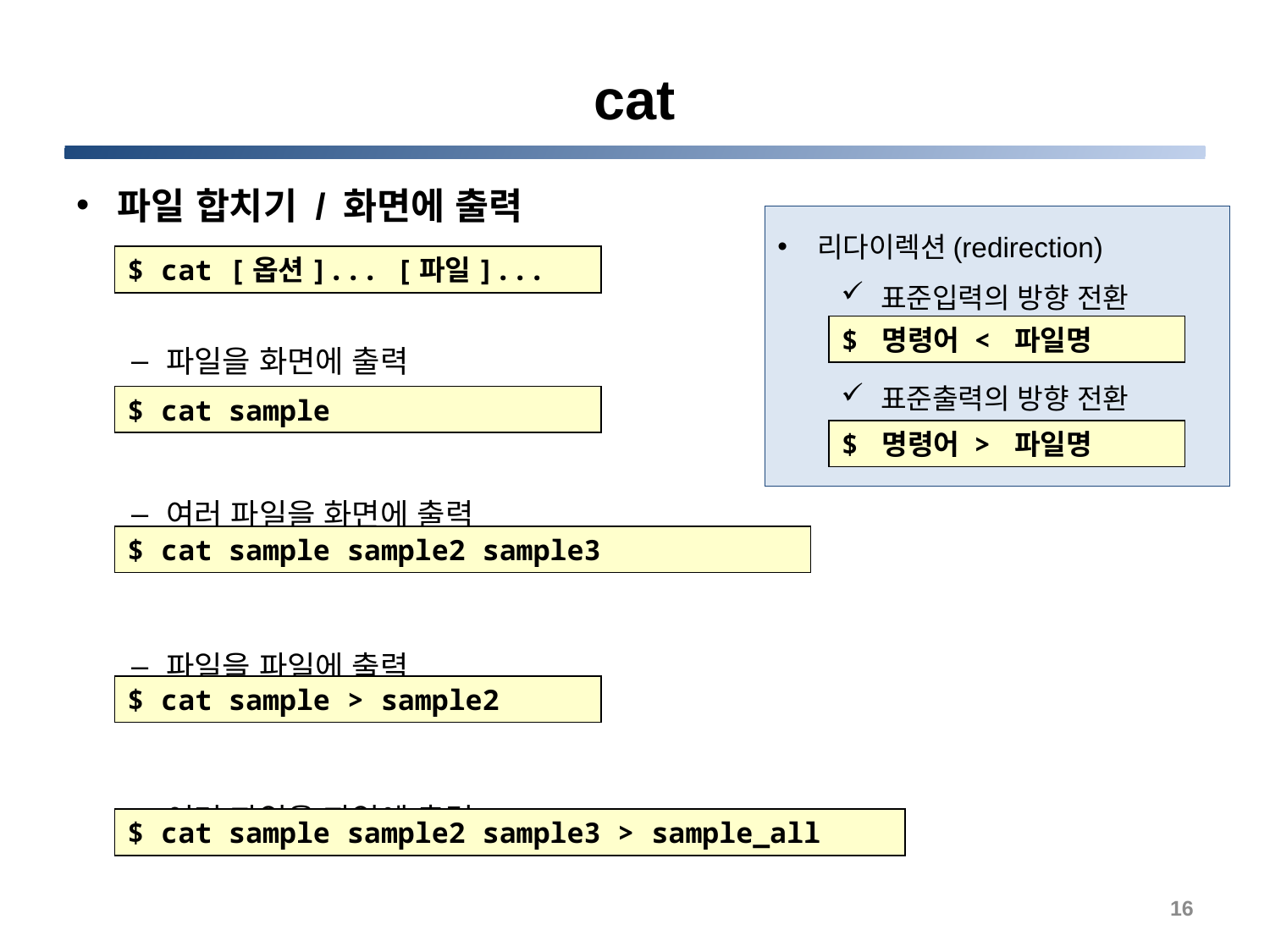

# cat
파일 합치기 / 화면에 출력

파일을 화면에 출력

여러 파일을 화면에 출력

파일을 파일에 출력

여러 파일을 파일에 출력

리다이렉션(redirection)
표준입력의 방향 전환

표준출력의 방향 전환
$ cat [옵션]... [파일]...
$ 명령어 < 파일명
$ cat sample
$ 명령어 > 파일명
$ cat sample sample2 sample3
$ cat sample > sample2
$ cat sample sample2 sample3 > sample_all
16